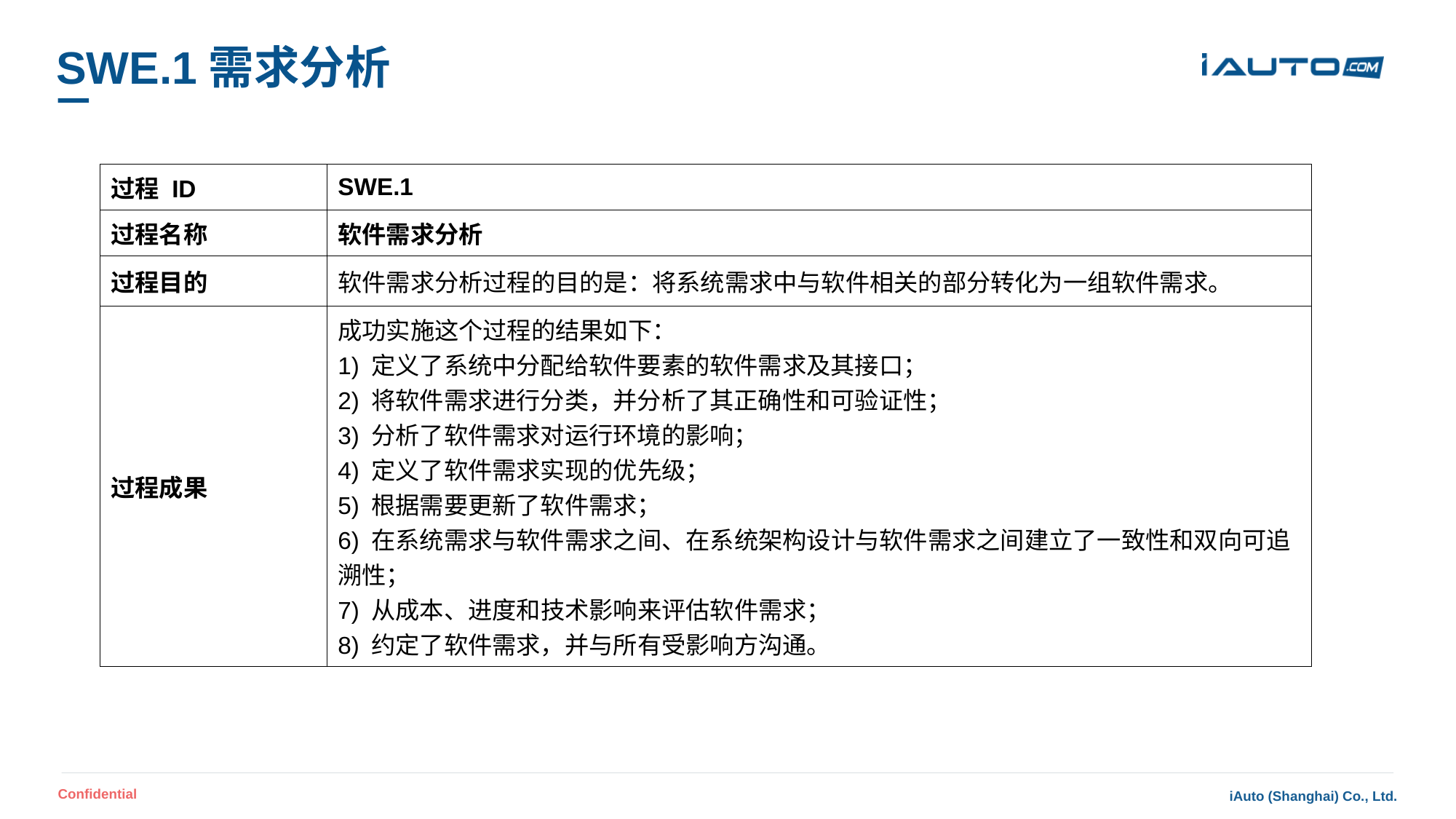

# SWE.1需求分析
| 过程 ID | SWE.1 |
| --- | --- |
| 过程名称 | 软件需求分析 |
| 过程目的 | 软件需求分析过程的目的是：将系统需求中与软件相关的部分转化为一组软件需求。 |
| 过程成果 | 成功实施这个过程的结果如下： 1) 定义了系统中分配给软件要素的软件需求及其接口； 2) 将软件需求进行分类，并分析了其正确性和可验证性； 3) 分析了软件需求对运行环境的影响； 4) 定义了软件需求实现的优先级； 5) 根据需要更新了软件需求； 6) 在系统需求与软件需求之间、在系统架构设计与软件需求之间建立了一致性和双向可追溯性； 7) 从成本、进度和技术影响来评估软件需求； 8) 约定了软件需求，并与所有受影响方沟通。 |